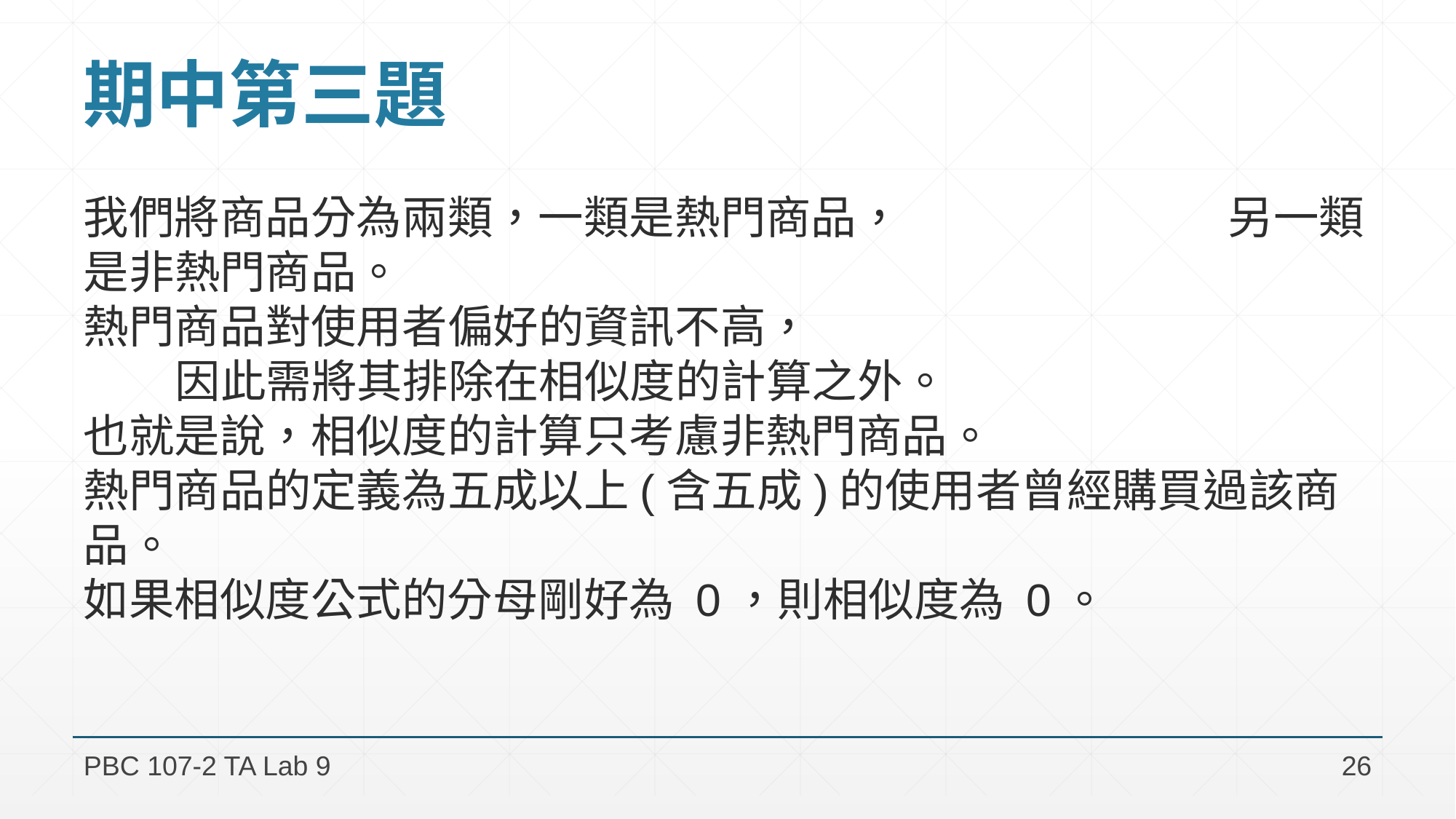

# 期中第三題
我們將商品分為兩類，一類是熱門商品，                                另一類是非熱門商品。
熱門商品對使用者偏好的資訊不高，                                                                因此需將其排除在相似度的計算之外。
也就是說，相似度的計算只考慮非熱門商品。
熱門商品的定義為五成以上(含五成)的使用者曾經購買過該商品。
如果相似度公式的分母剛好為 0，則相似度為 0。

PBC 107-2 TA Lab 9
26